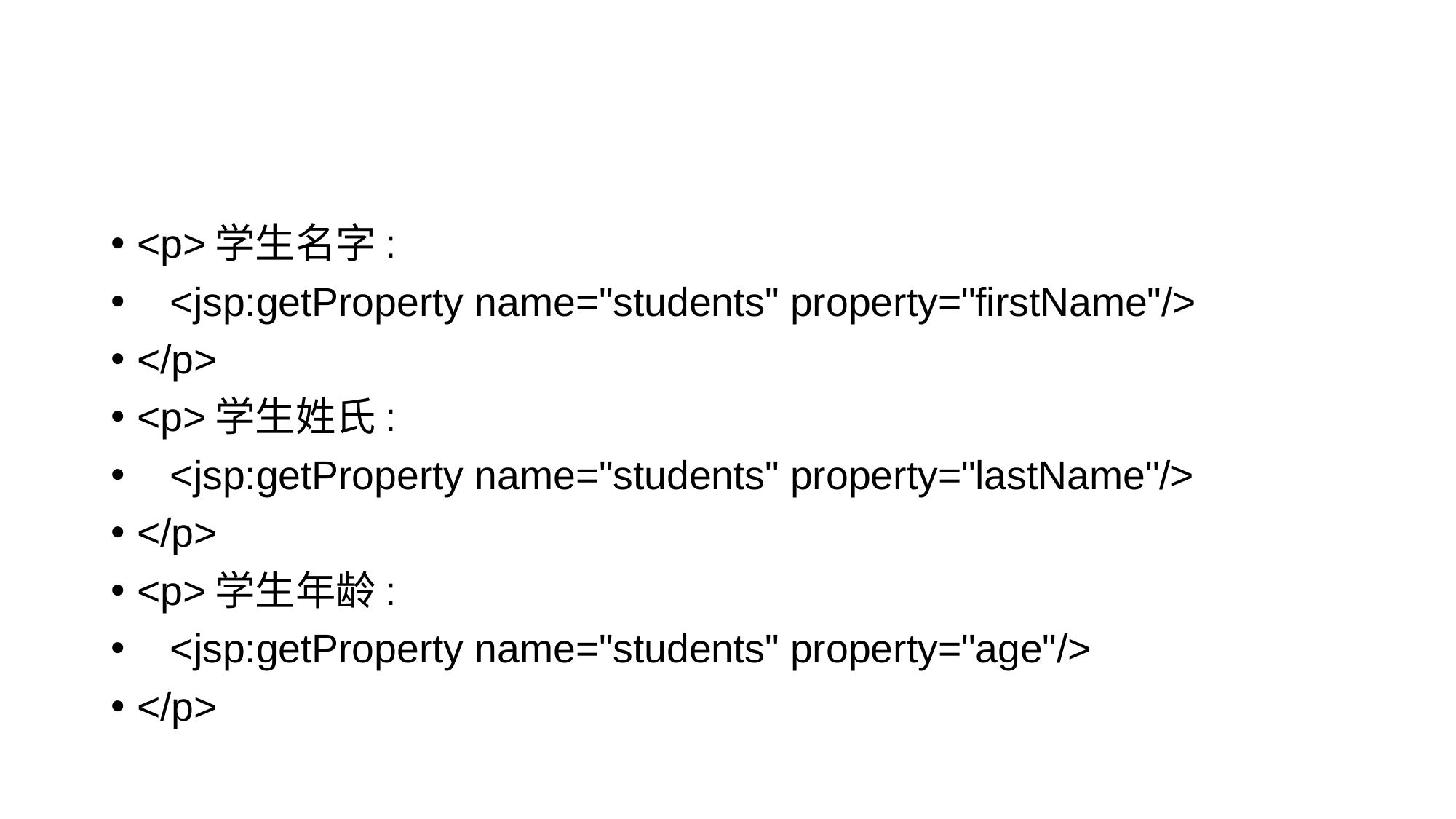

#
<p>学生名字:
   <jsp:getProperty name="students" property="firstName"/>
</p>
<p>学生姓氏:
   <jsp:getProperty name="students" property="lastName"/>
</p>
<p>学生年龄:
   <jsp:getProperty name="students" property="age"/>
</p>